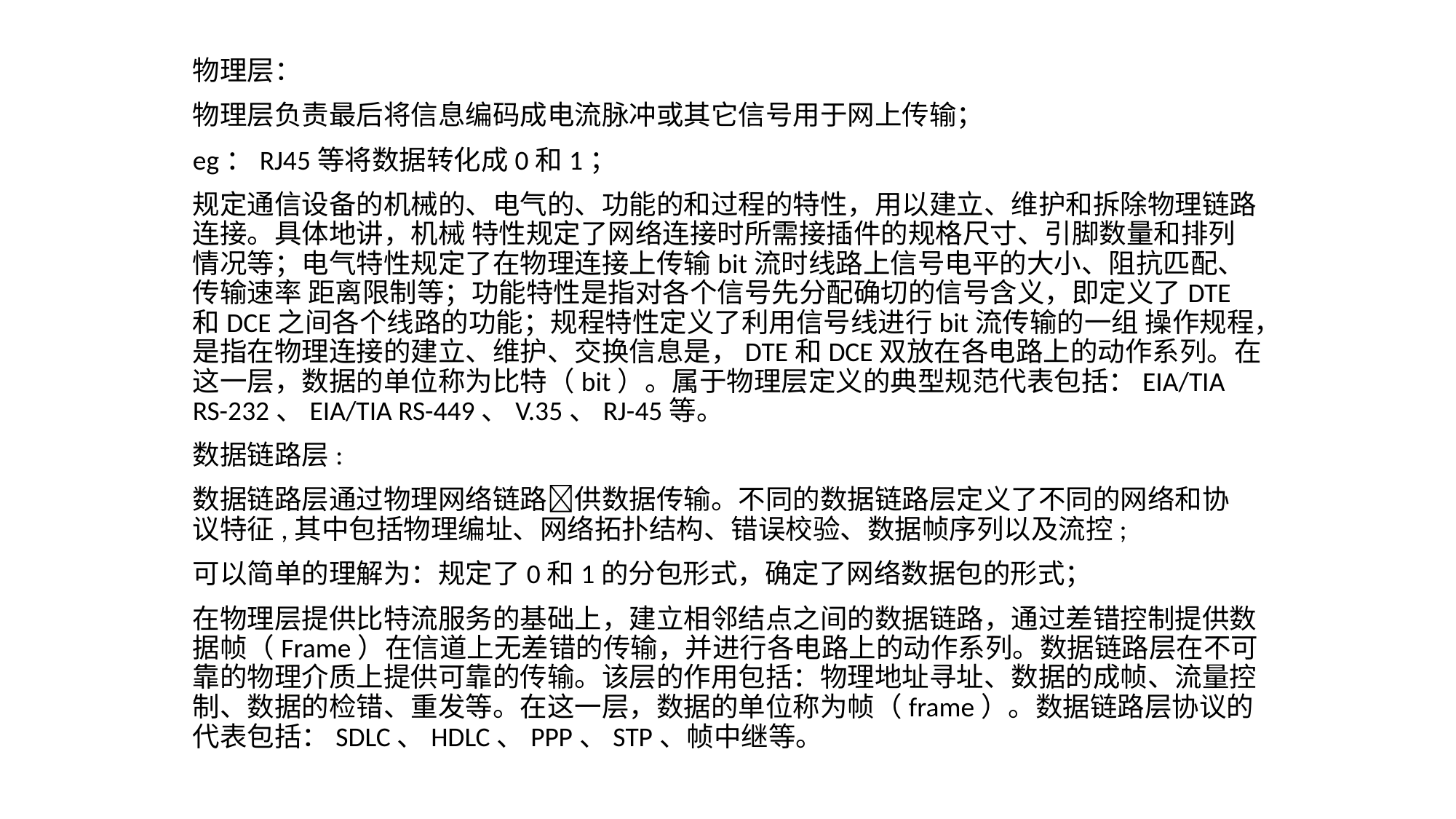

物理层：
物理层负责最后将信息编码成电流脉冲或其它信号用于网上传输；
eg：RJ45等将数据转化成0和1；
规定通信设备的机械的、电气的、功能的和过程的特性，用以建立、维护和拆除物理链路连接。具体地讲，机械 特性规定了网络连接时所需接插件的规格尺寸、引脚数量和排列情况等；电气特性规定了在物理连接上传输bit流时线路上信号电平的大小、阻抗匹配、传输速率 距离限制等；功能特性是指对各个信号先分配确切的信号含义，即定义了DTE和DCE之间各个线路的功能；规程特性定义了利用信号线进行bit流传输的一组 操作规程，是指在物理连接的建立、维护、交换信息是，DTE和DCE双放在各电路上的动作系列。在这一层，数据的单位称为比特（bit）。属于物理层定义的典型规范代表包括：EIA/TIA RS-232、EIA/TIA RS-449、V.35、RJ-45等。
数据链路层:
数据链路层通过物理网络链路􏰁供数据传输。不同的数据链路层定义了不同的网络和协 议特征,其中包括物理编址、网络拓扑结构、错误校验、数据帧序列以及流控;
可以简单的理解为：规定了0和1的分包形式，确定了网络数据包的形式；
在物理层提供比特流服务的基础上，建立相邻结点之间的数据链路，通过差错控制提供数据帧（Frame）在信道上无差错的传输，并进行各电路上的动作系列。数据链路层在不可靠的物理介质上提供可靠的传输。该层的作用包括：物理地址寻址、数据的成帧、流量控制、数据的检错、重发等。在这一层，数据的单位称为帧（frame）。数据链路层协议的代表包括：SDLC、HDLC、PPP、STP、帧中继等。